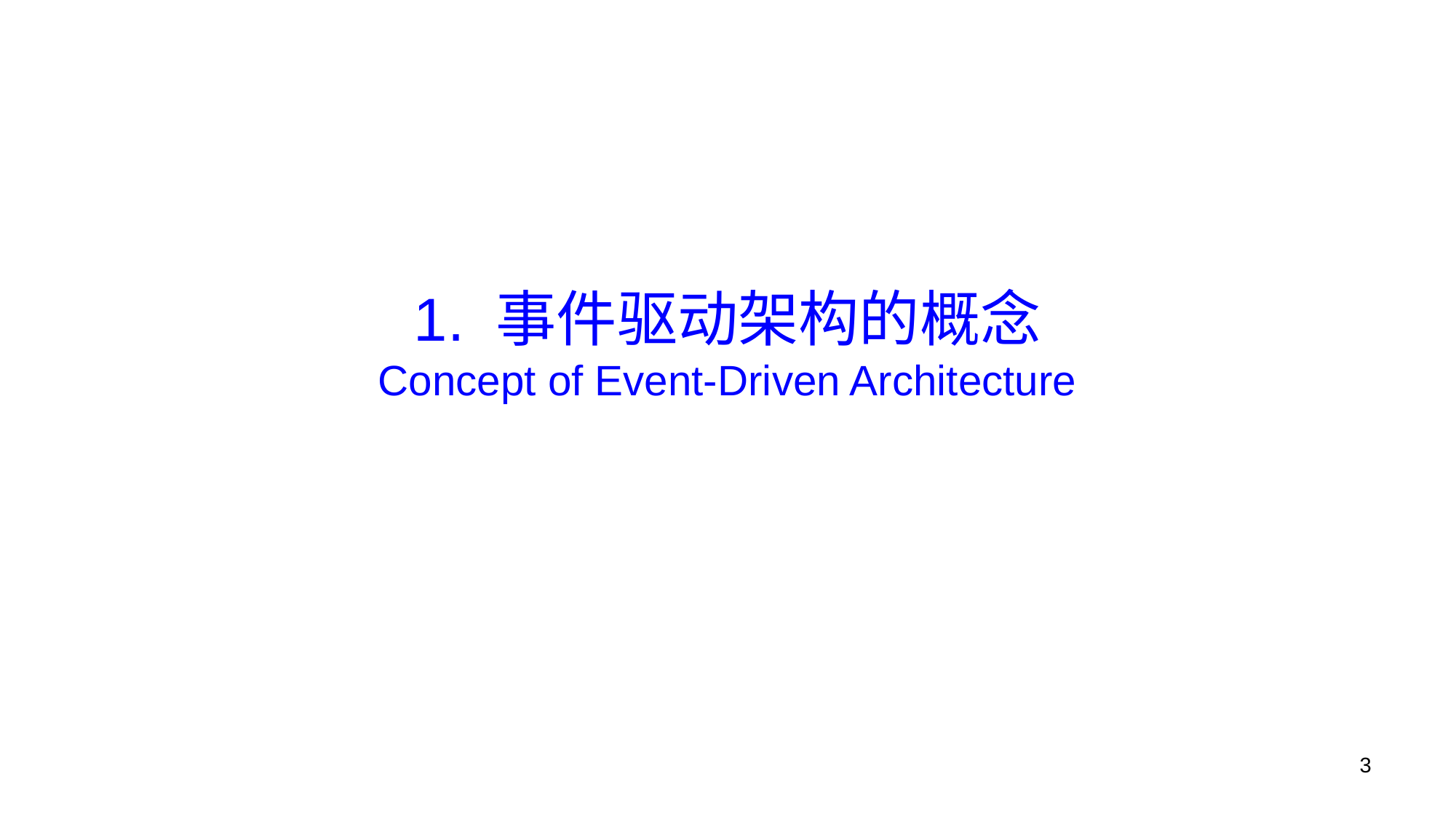

# 1. 事件驱动架构的概念 Concept of Event-Driven Architecture

3